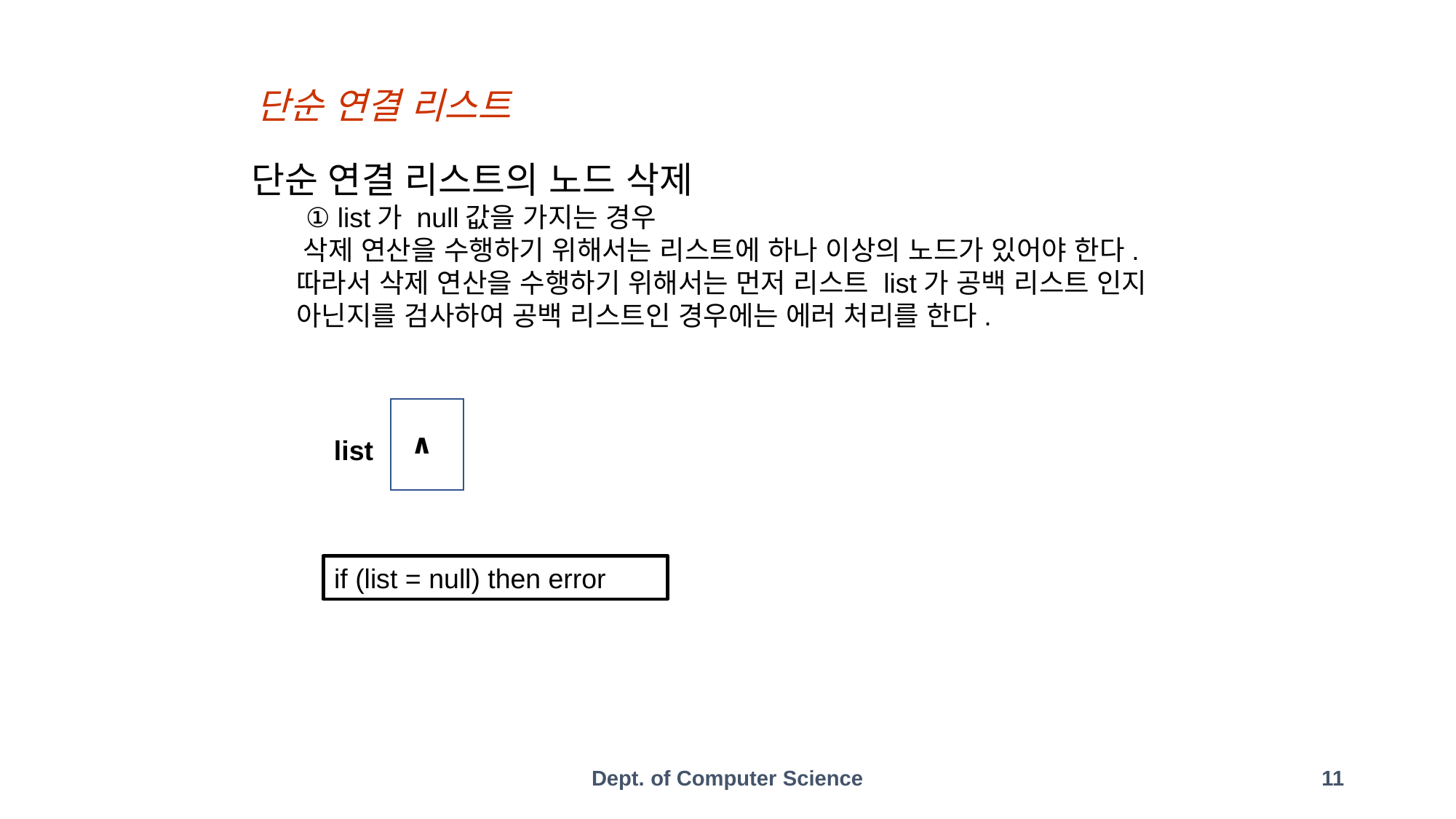

단순 연결 리스트
단순 연결 리스트의 노드 삭제
① list가 null값을 가지는 경우
      삭제 연산을 수행하기 위해서는 리스트에 하나 이상의 노드가 있어야 한다.  따라서 삭제 연산을 수행하기 위해서는 먼저 리스트 list가 공백 리스트 인지 아닌지를 검사하여 공백 리스트인 경우에는 에러 처리를 한다.

∧
list
if (list = null) then error
Dept. of Computer Science
11